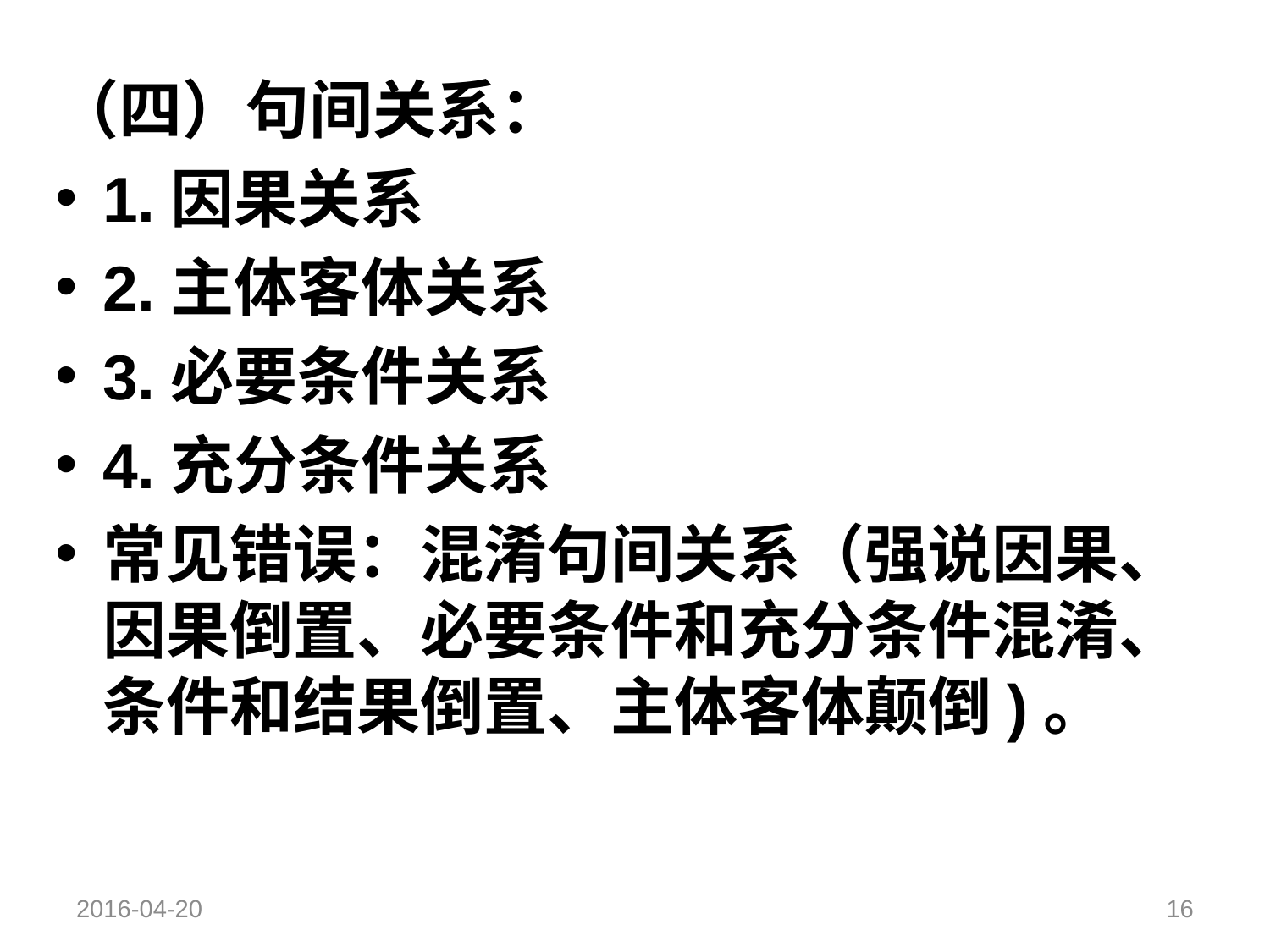

（四）句间关系：
1.因果关系
2.主体客体关系
3.必要条件关系
4.充分条件关系
常见错误：混淆句间关系（强说因果、因果倒置、必要条件和充分条件混淆、条件和结果倒置、主体客体颠倒)。

2016-04-20
16